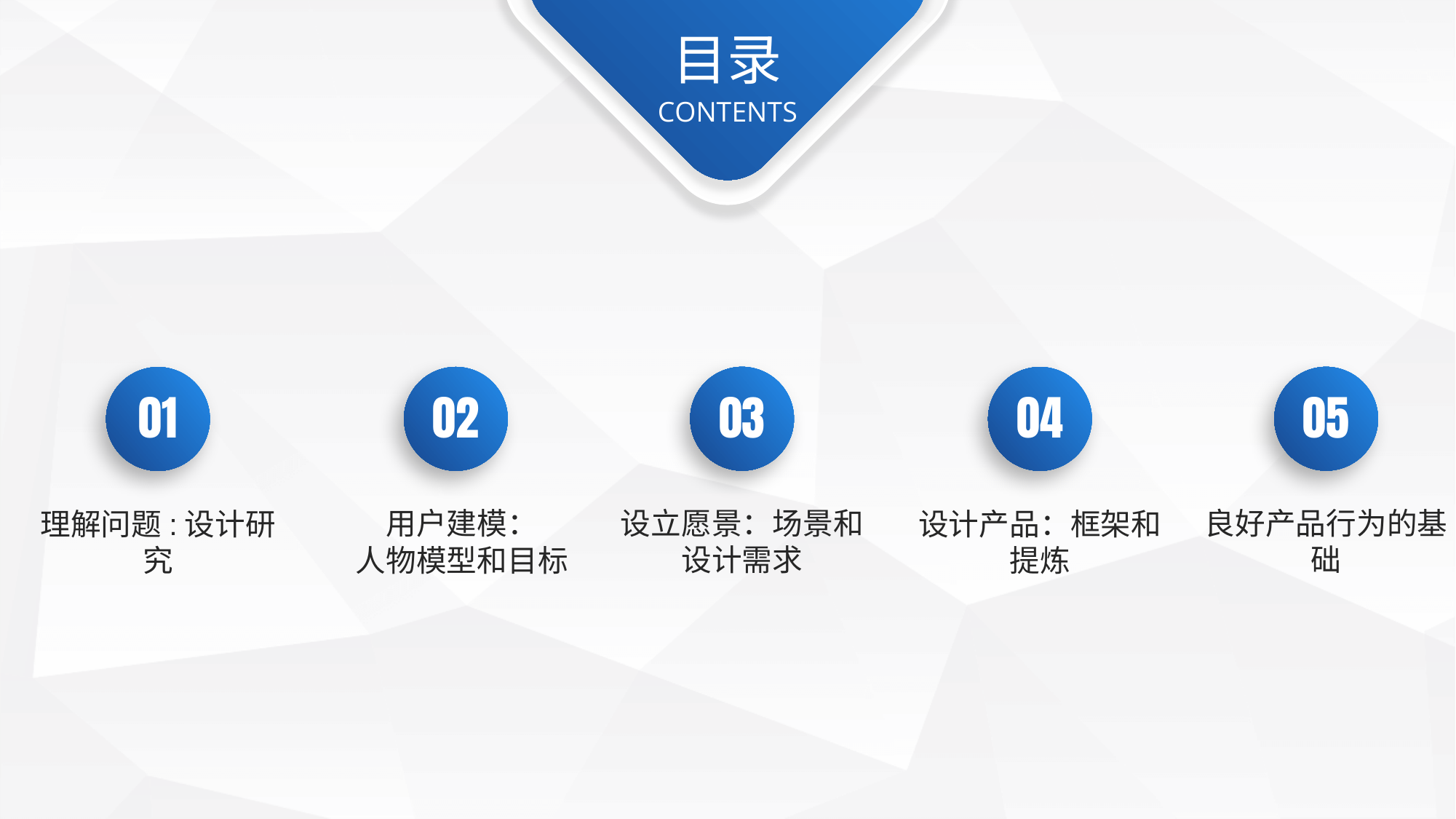

目录
CONTENTS
03
设立愿景：场景和设计需求
05
良好产品行为的基础
02
用户建模：
人物模型和目标
04
设计产品：框架和提炼
01
理解问题:设计研究